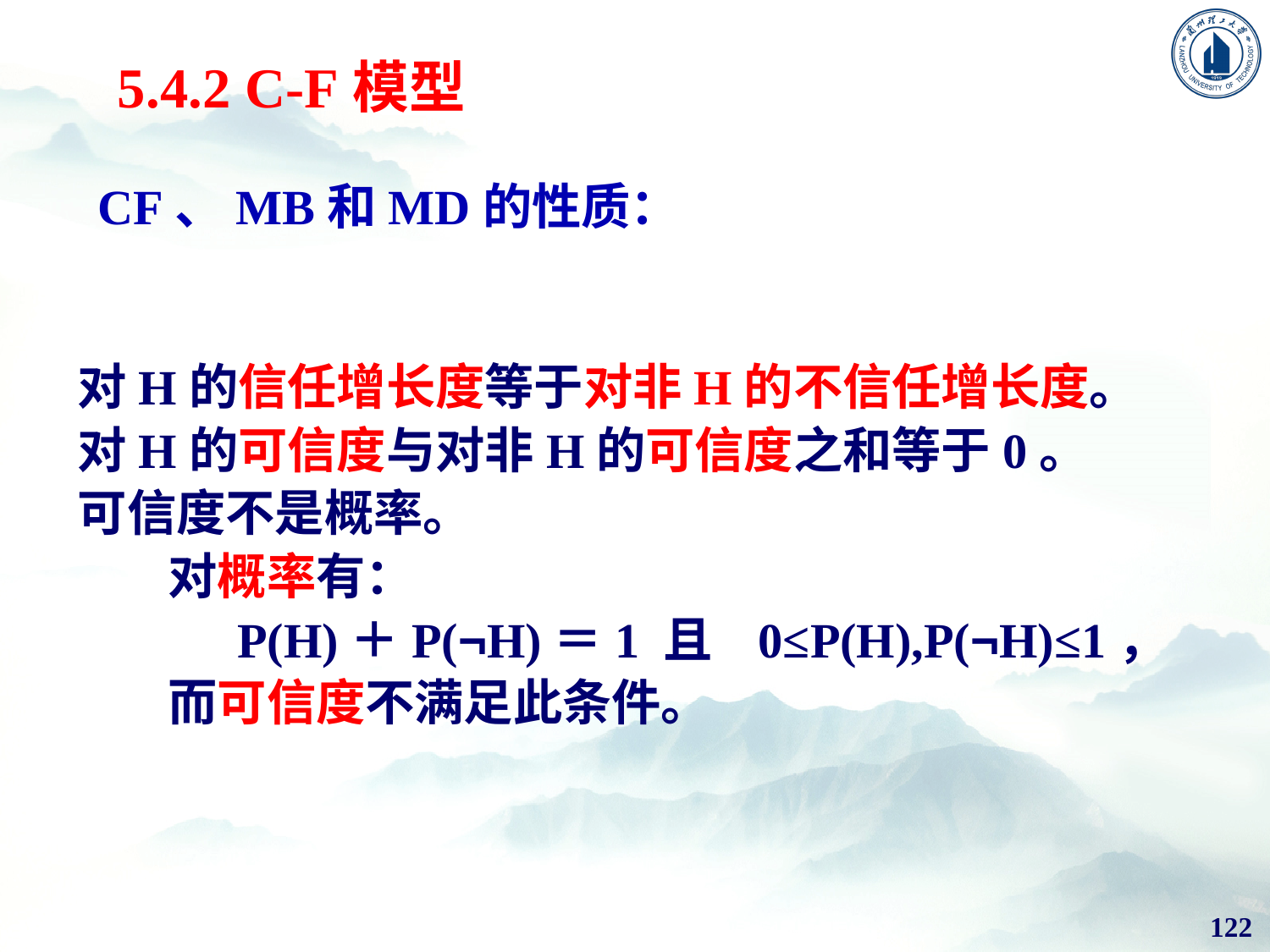

5.4.2 C-F模型
CF、MB和MD的性质：
对H的信任增长度等于对非H的不信任增长度。
对H的可信度与对非H的可信度之和等于0。
可信度不是概率。
       对概率有：
             P(H)＋P(¬H)＝1 且   0≤P(H),P(¬H)≤1，
       而可信度不满足此条件。
122